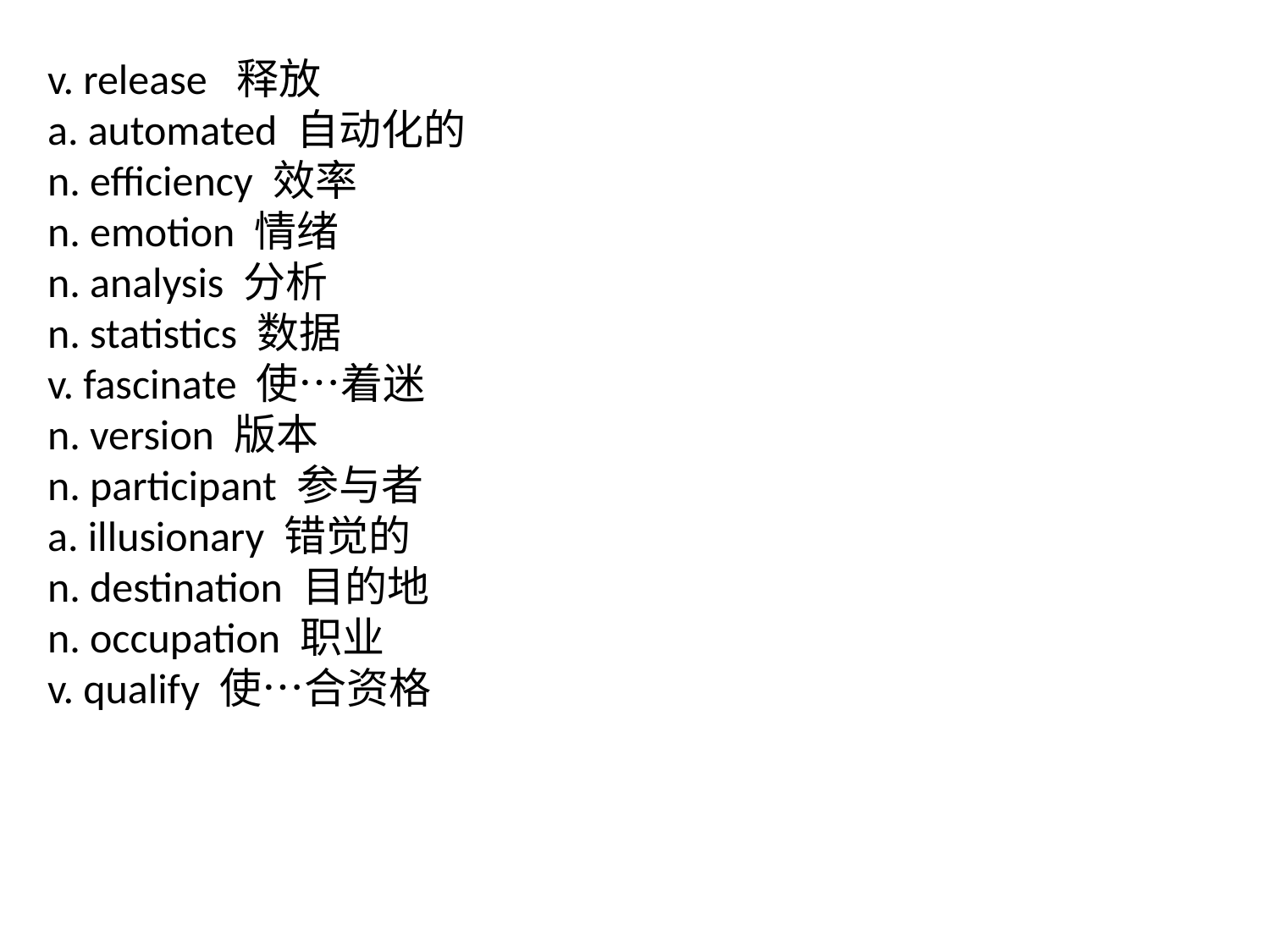

v. release  释放
a. automated 自动化的
n. efficiency 效率
n. emotion 情绪
n. analysis 分析
n. statistics 数据
v. fascinate 使…着迷
n. version 版本
n. participant 参与者
a. illusionary 错觉的
n. destination 目的地
n. occupation 职业
v. qualify 使…合资格